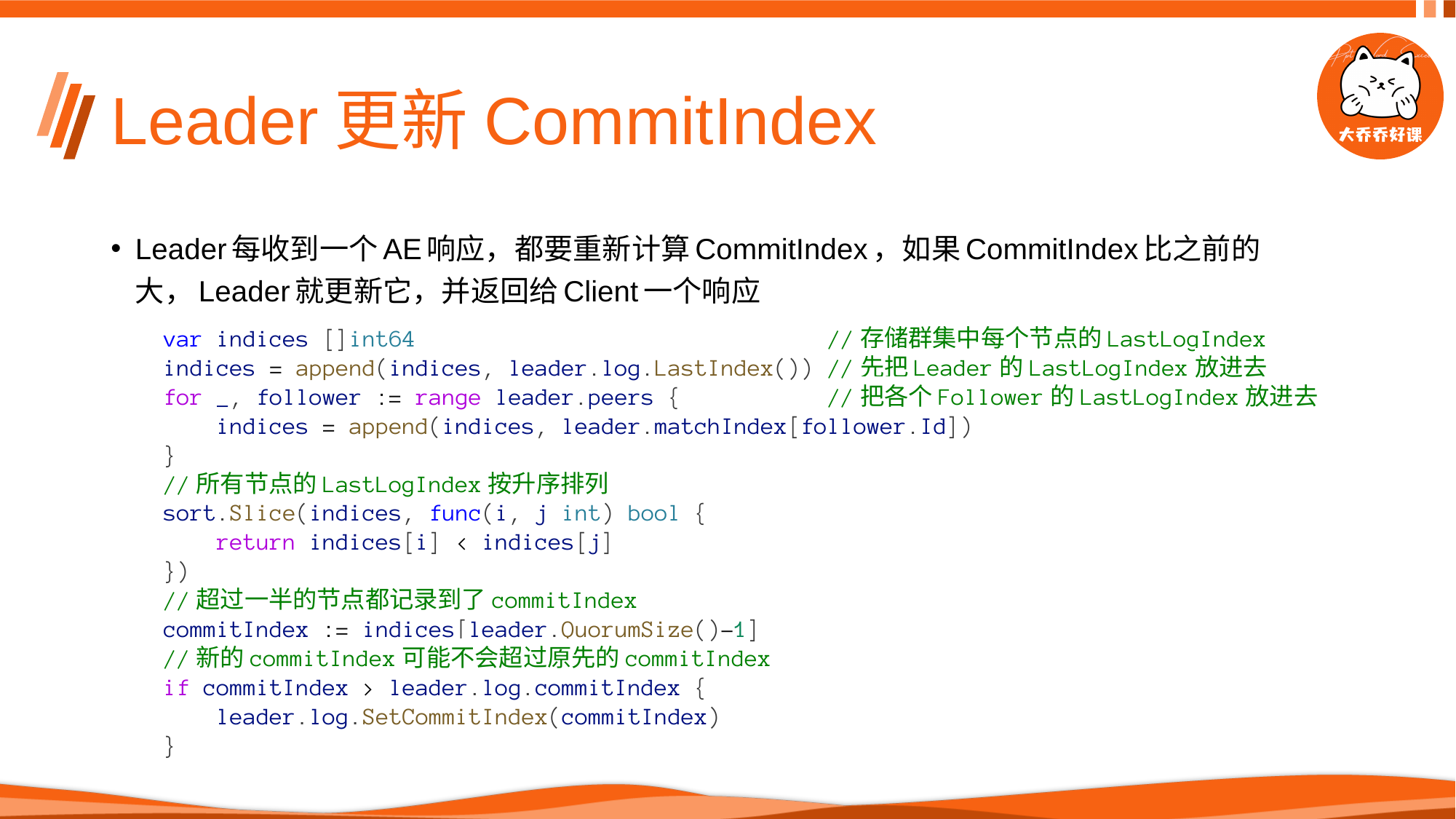

# Leader更新CommitIndex
Leader每收到一个AE响应，都要重新计算CommitIndex，如果CommitIndex比之前的大，Leader就更新它，并返回给Client一个响应
    var indices []int64                               //存储群集中每个节点的LastLogIndex
    indices = append(indices, leader.log.LastIndex()) //先把Leader的LastLogIndex放进去
    for _, follower := range leader.peers {           //把各个Follower的LastLogIndex放进去
        indices = append(indices, leader.matchIndex[follower.Id])
    }
    //所有节点的LastLogIndex按升序排列
    sort.Slice(indices, func(i, j int) bool {
        return indices[i] < indices[j]
    })
    //超过一半的节点都记录到了commitIndex
    commitIndex := indices[leader.QuorumSize()-1]
    //新的commitIndex可能不会超过原先的commitIndex
    if commitIndex > leader.log.commitIndex {
        leader.log.SetCommitIndex(commitIndex)
    }